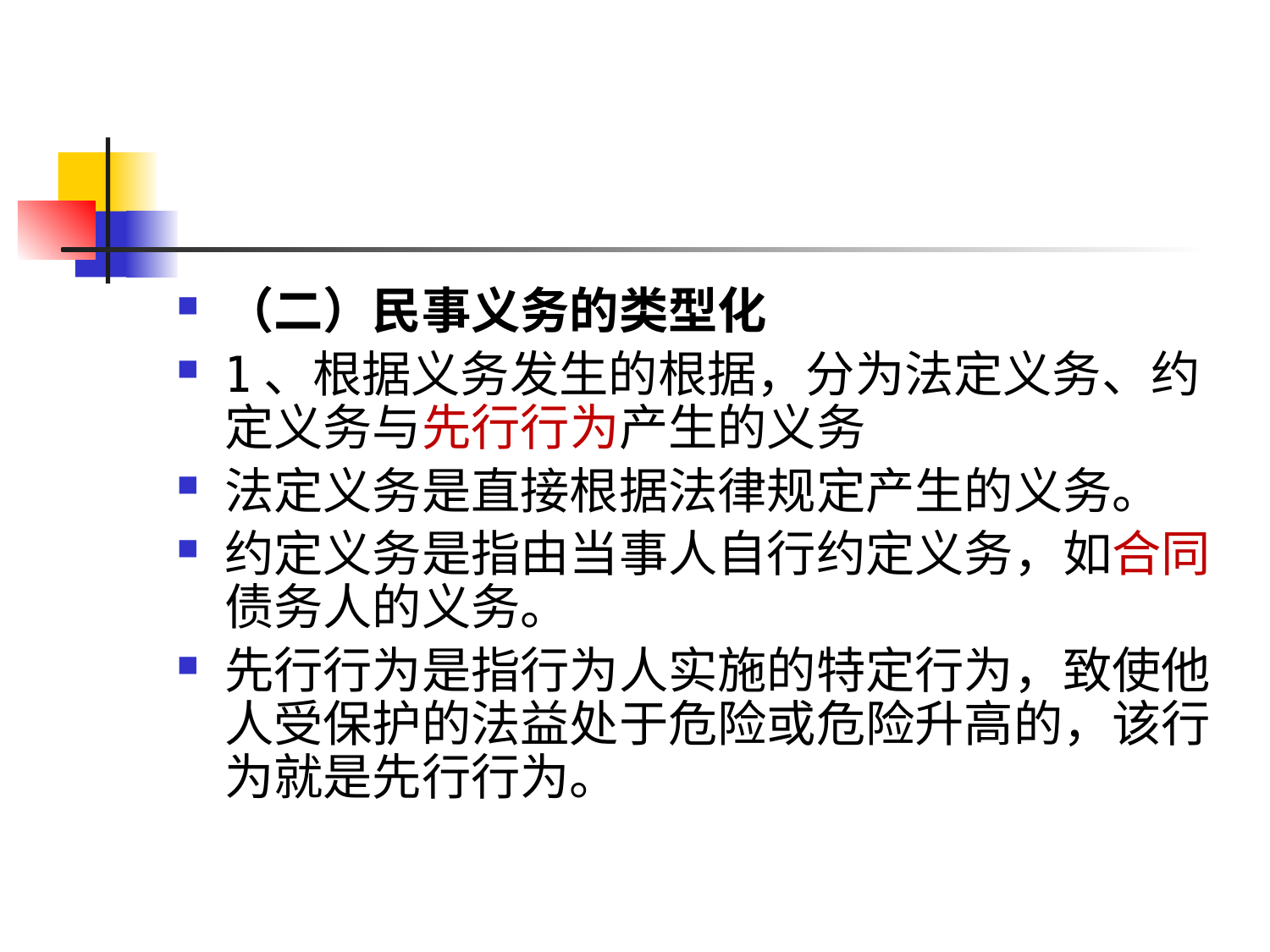

#
（二）民事义务的类型化
1、根据义务发生的根据，分为法定义务、约定义务与先行行为产生的义务
法定义务是直接根据法律规定产生的义务。
约定义务是指由当事人自行约定义务，如合同债务人的义务。
先行行为是指行为人实施的特定行为，致使他人受保护的法益处于危险或危险升高的，该行为就是先行行为。